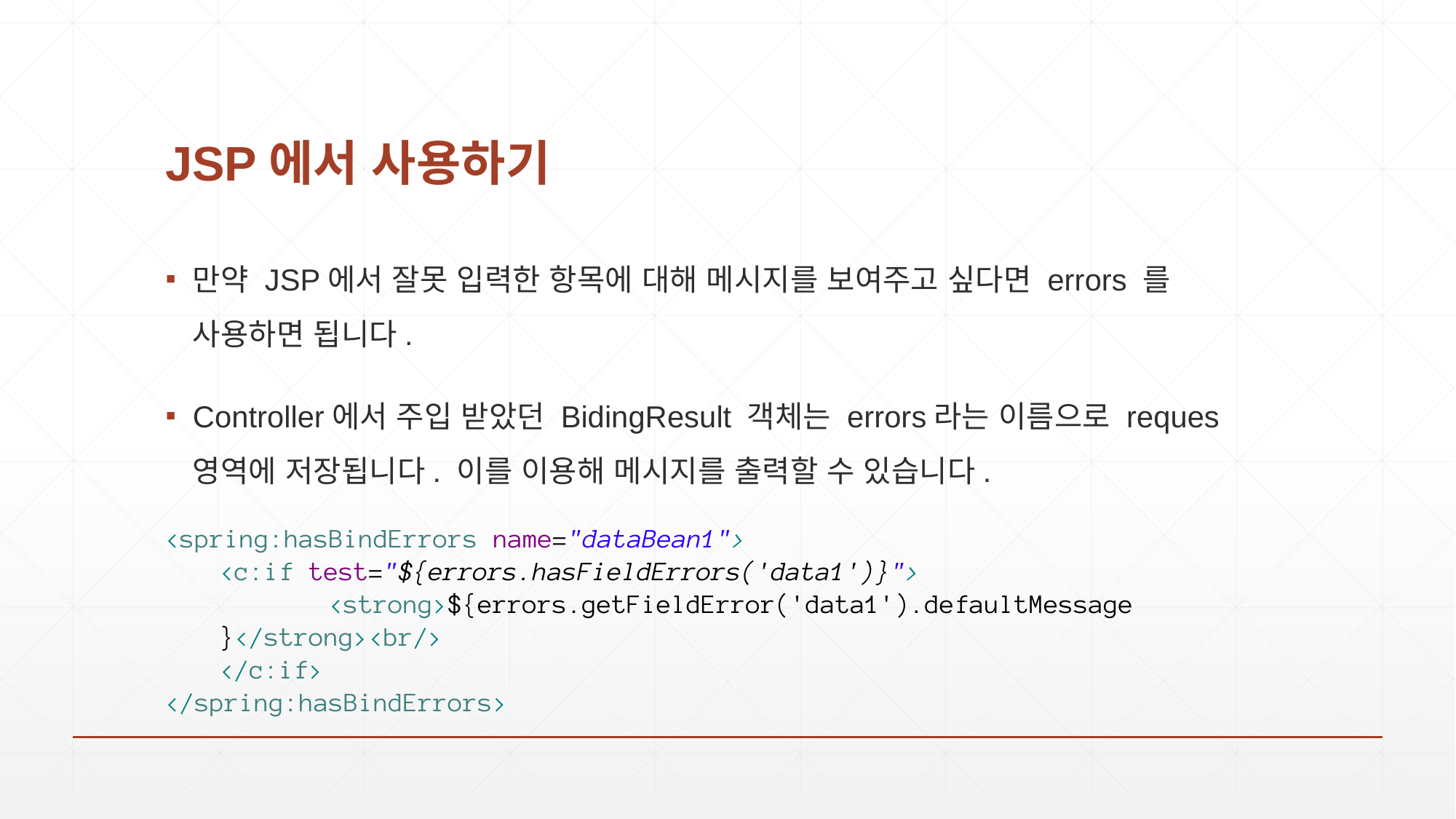

# JSP에서 사용하기
만약 JSP에서 잘못 입력한 항목에 대해 메시지를 보여주고 싶다면 errors 를 사용하면 됩니다.
Controller에서 주입 받았던 BidingResult 객체는 errors라는 이름으로 reques영역에 저장됩니다. 이를 이용해 메시지를 출력할 수 있습니다.
<spring:hasBindErrors name="dataBean1">
<c:if test="${errors.hasFieldErrors('data1')}">
	<strong>${errors.getFieldError('data1').defaultMessage }</strong><br/>
</c:if>
</spring:hasBindErrors>